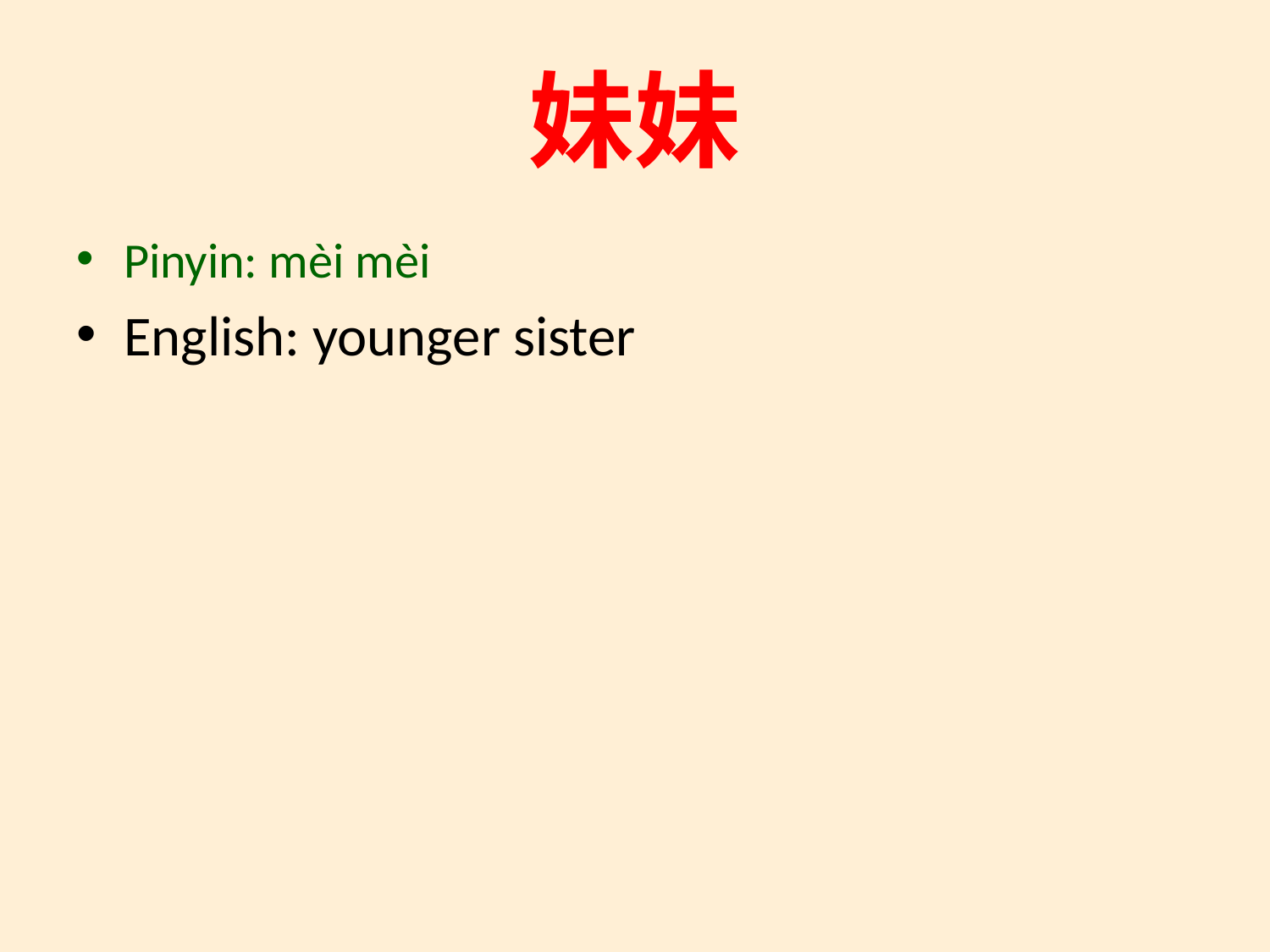

# 妹妹
Pinyin: mèi mèi
English: younger sister